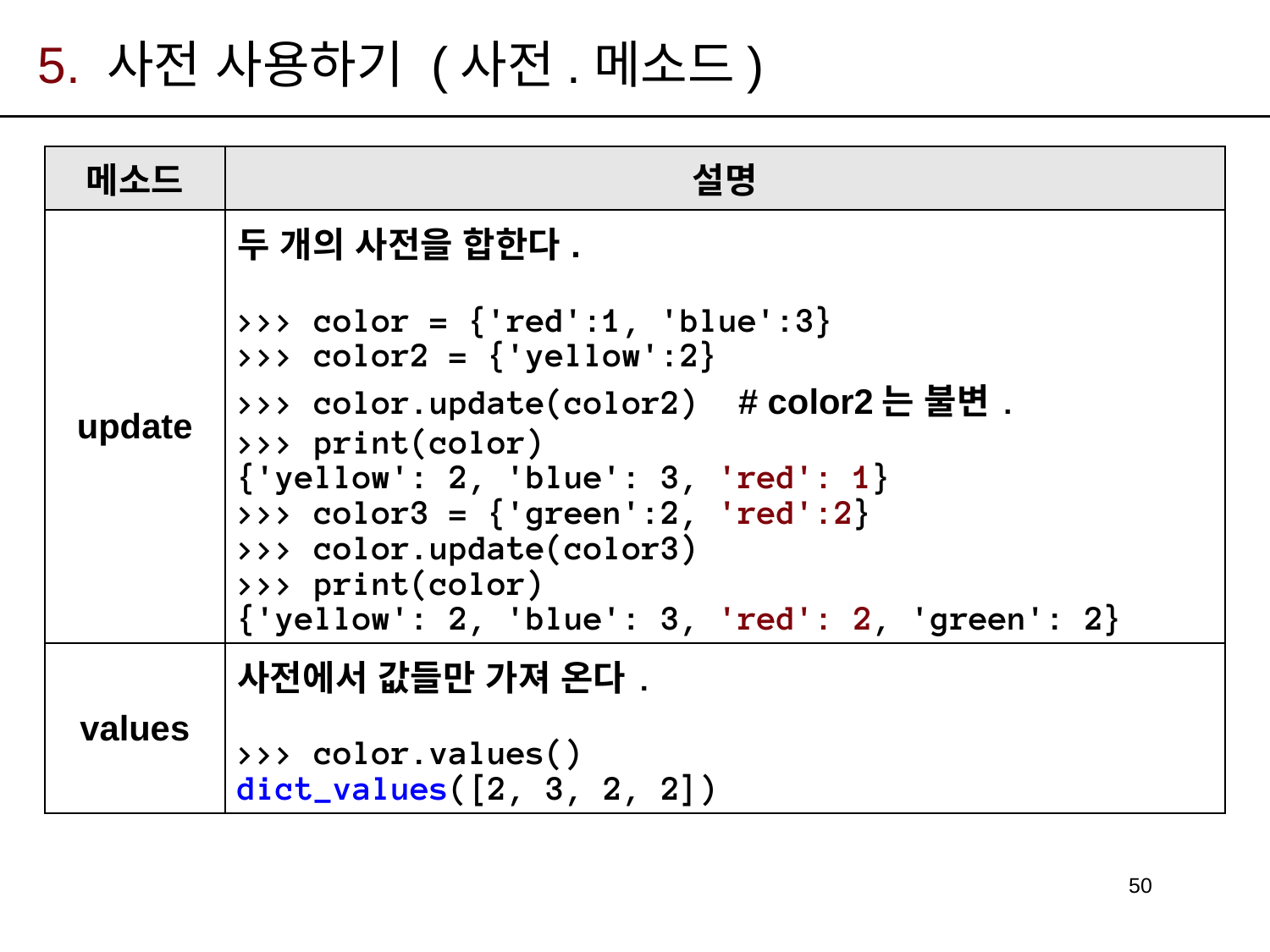

# 5. 사전 사용하기 (사전.메소드)
| 메소드 | 설명 |
| --- | --- |
| update | 두 개의 사전을 합한다. >>> color = {'red':1, 'blue':3} >>> color2 = {'yellow':2} >>> color.update(color2) # color2는 불변. >>> print(color) {'yellow': 2, 'blue': 3, 'red': 1} >>> color3 = {'green':2, 'red':2} >>> color.update(color3) >>> print(color) {'yellow': 2, 'blue': 3, 'red': 2, 'green': 2} |
| values | 사전에서 값들만 가져 온다. >>> color.values() dict\_values([2, 3, 2, 2]) |
50